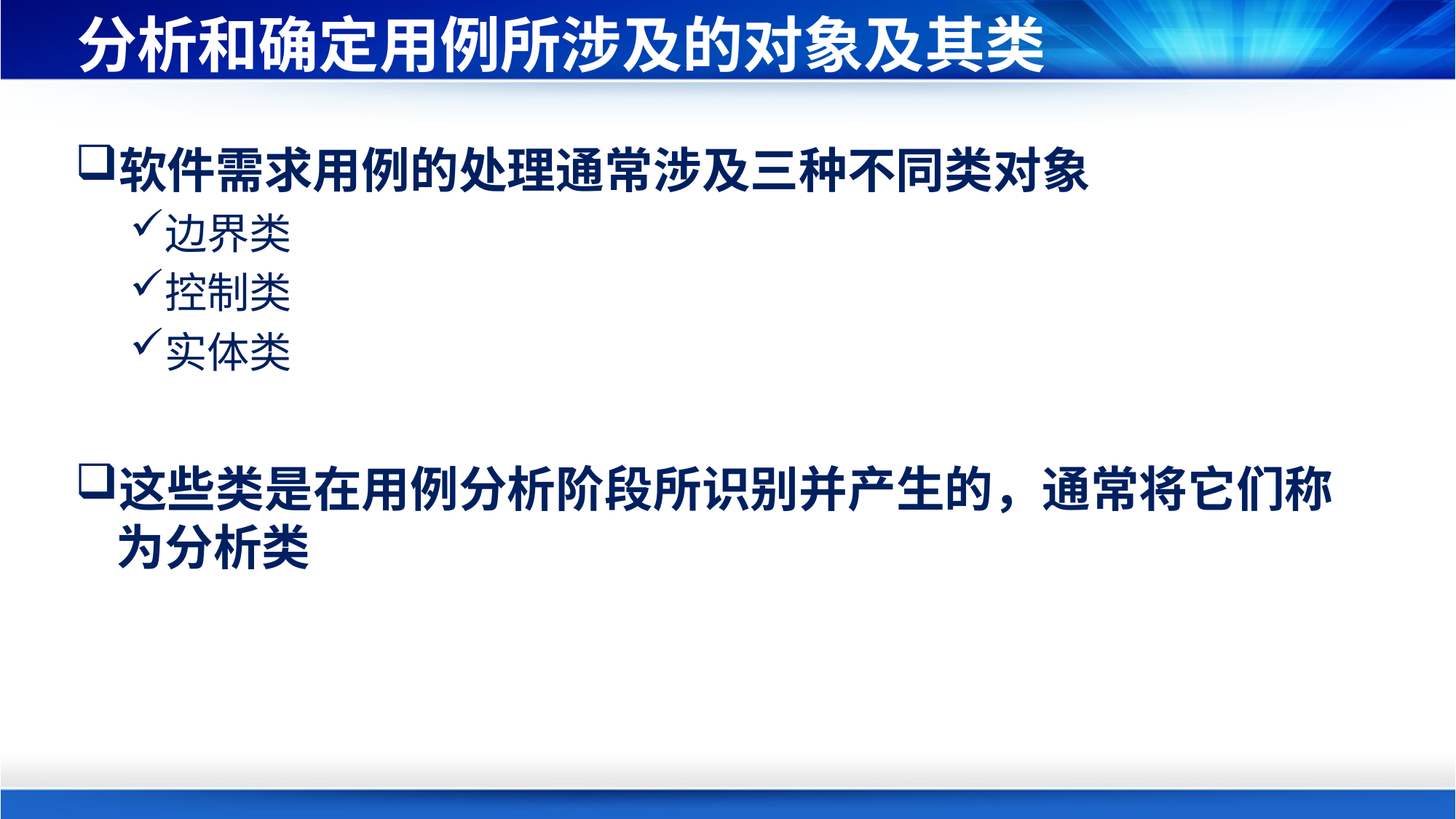

# 分析和确定用例所涉及的对象及其类
软件需求用例的处理通常涉及三种不同类对象
边界类
控制类
实体类

这些类是在用例分析阶段所识别并产生的，通常将它们称为分析类